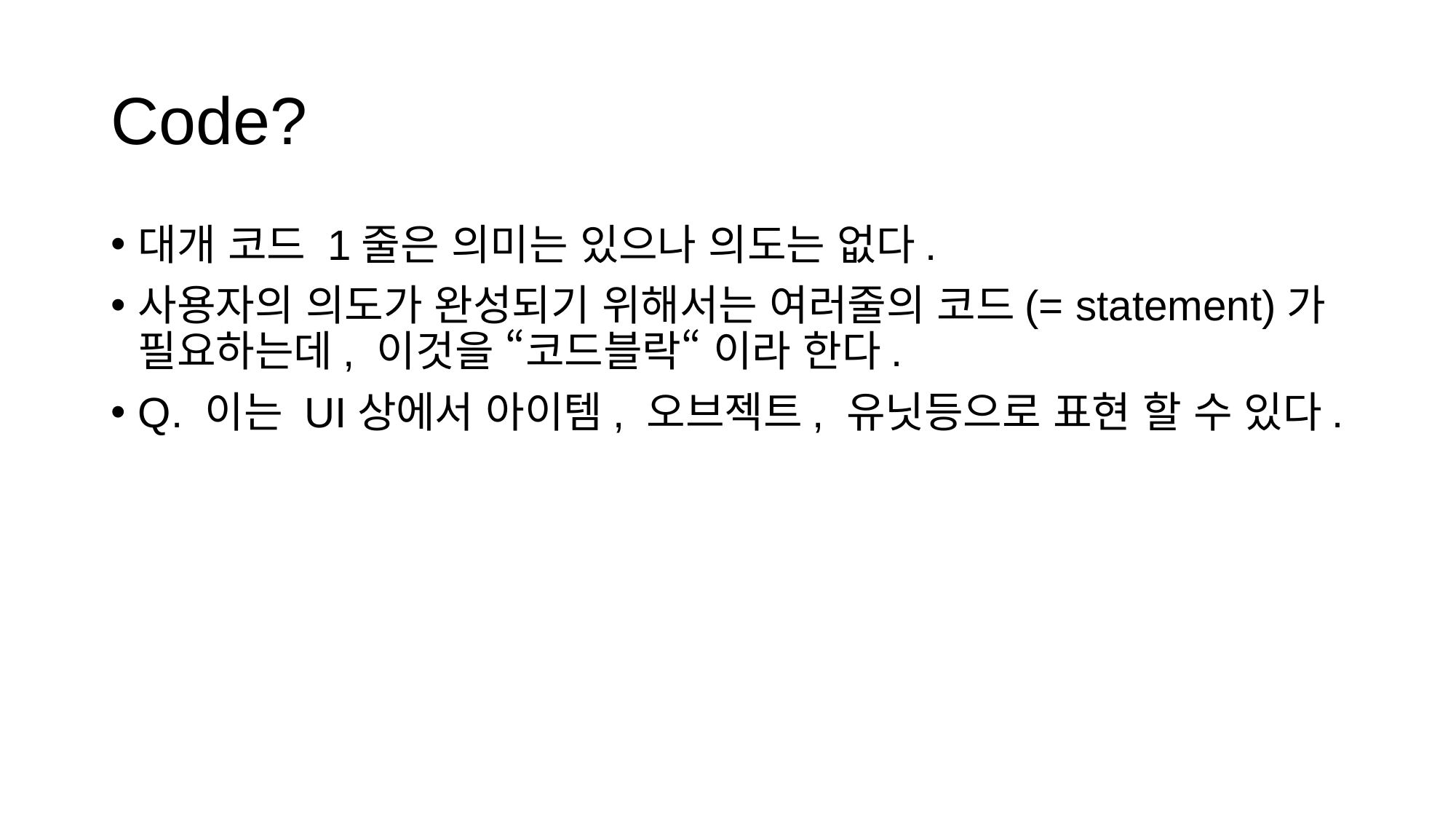

# Code?
대개 코드 1줄은 의미는 있으나 의도는 없다.
사용자의 의도가 완성되기 위해서는 여러줄의 코드(= statement)가 필요하는데, 이것을 “코드블락“ 이라 한다.
Q. 이는 UI상에서 아이템, 오브젝트, 유닛등으로 표현 할 수 있다.